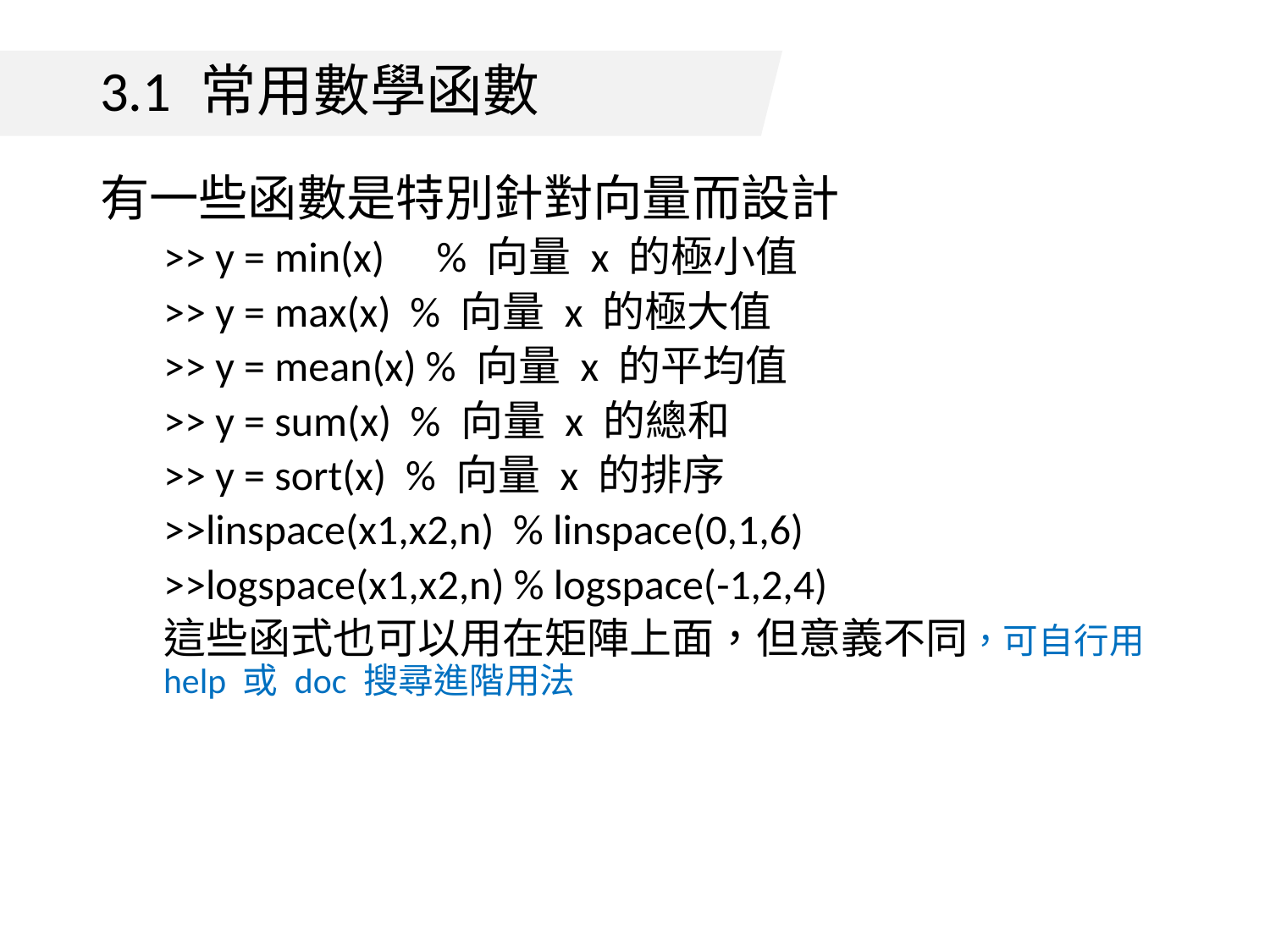

# 3.1 常用數學函數
有一些函數是特別針對向量而設計
>> y = min(x)	  % 向量 x 的極小值
>> y = max(x)  % 向量 x 的極大值
>> y = mean(x) % 向量 x 的平均值
>> y = sum(x)  % 向量 x 的總和
>> y = sort(x)  % 向量 x 的排序
>>linspace(x1,x2,n)  % linspace(0,1,6)
>>logspace(x1,x2,n) % logspace(-1,2,4)
這些函式也可以用在矩陣上面，但意義不同，可自行用help 或 doc 搜尋進階用法